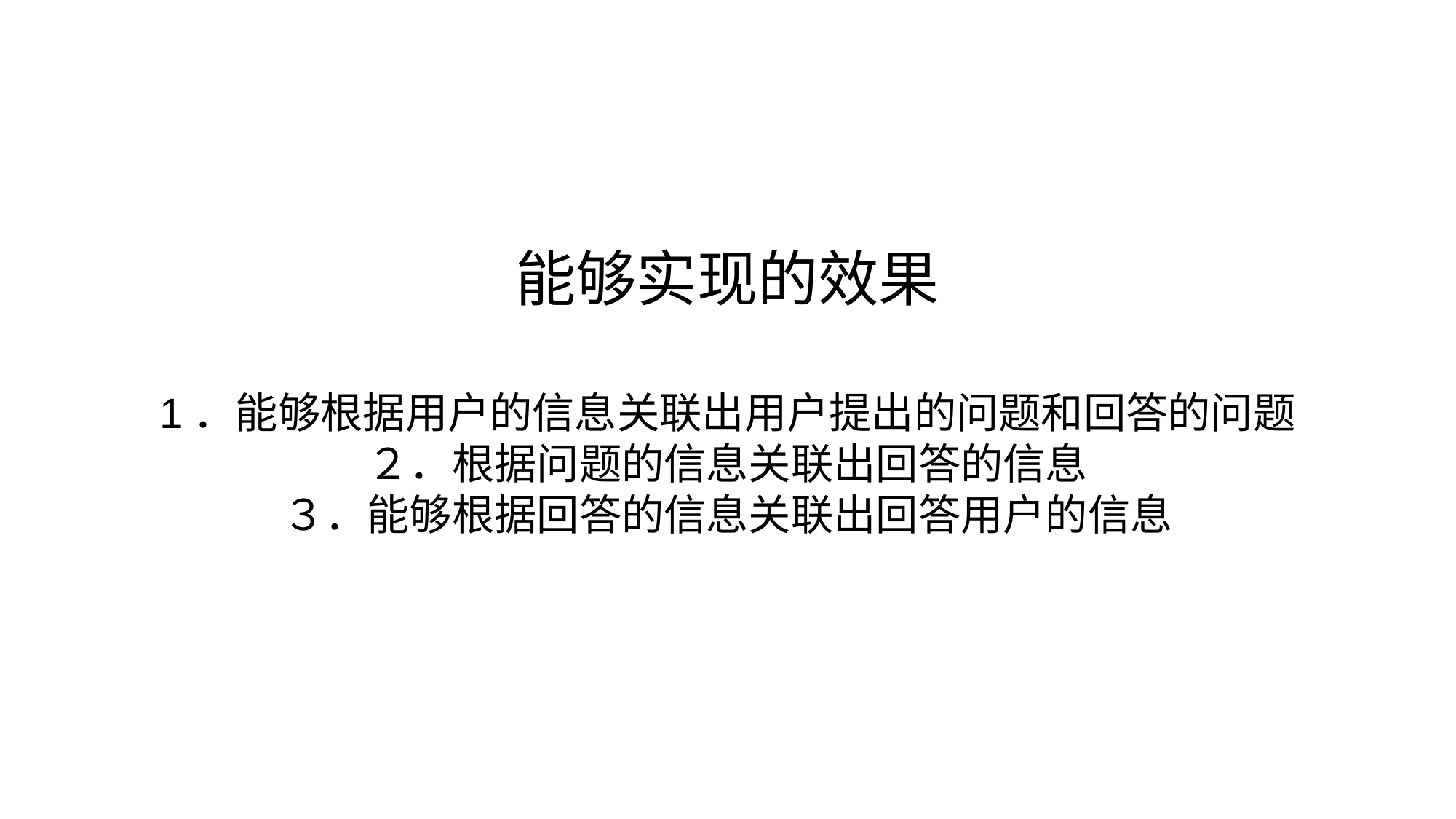

# 能够实现的效果

1．能够根据用户的信息关联出用户提出的问题和回答的问题
２．根据问题的信息关联出回答的信息
３．能够根据回答的信息关联出回答用户的信息